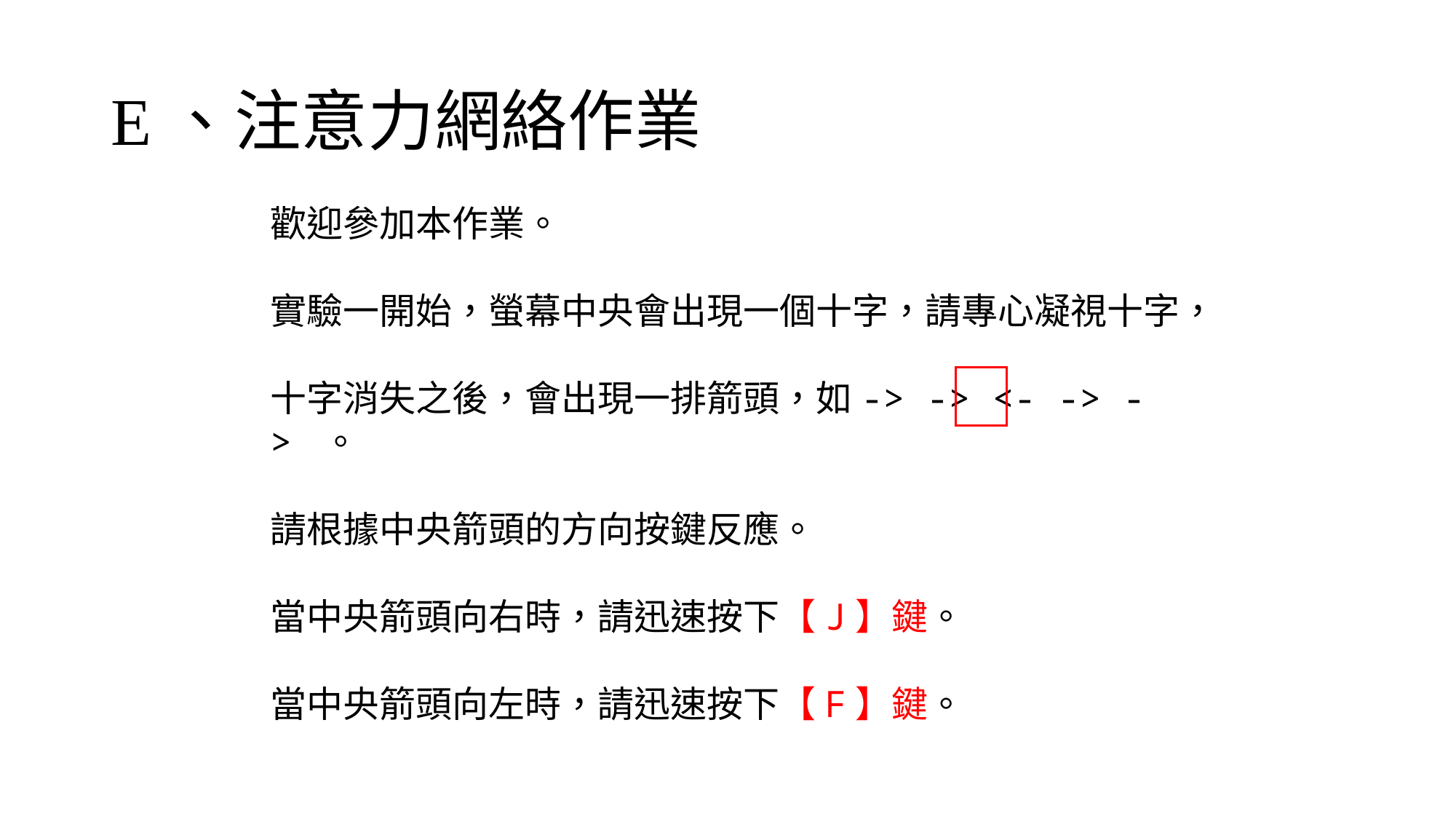

E、注意力網絡作業
歡迎參加本作業。

實驗一開始，螢幕中央會出現一個十字，請專心凝視十字，

十字消失之後，會出現一排箭頭，如-> -> <- -> -> 。

請根據中央箭頭的方向按鍵反應。

當中央箭頭向右時，請迅速按下【J】鍵。

當中央箭頭向左時，請迅速按下【F】鍵。